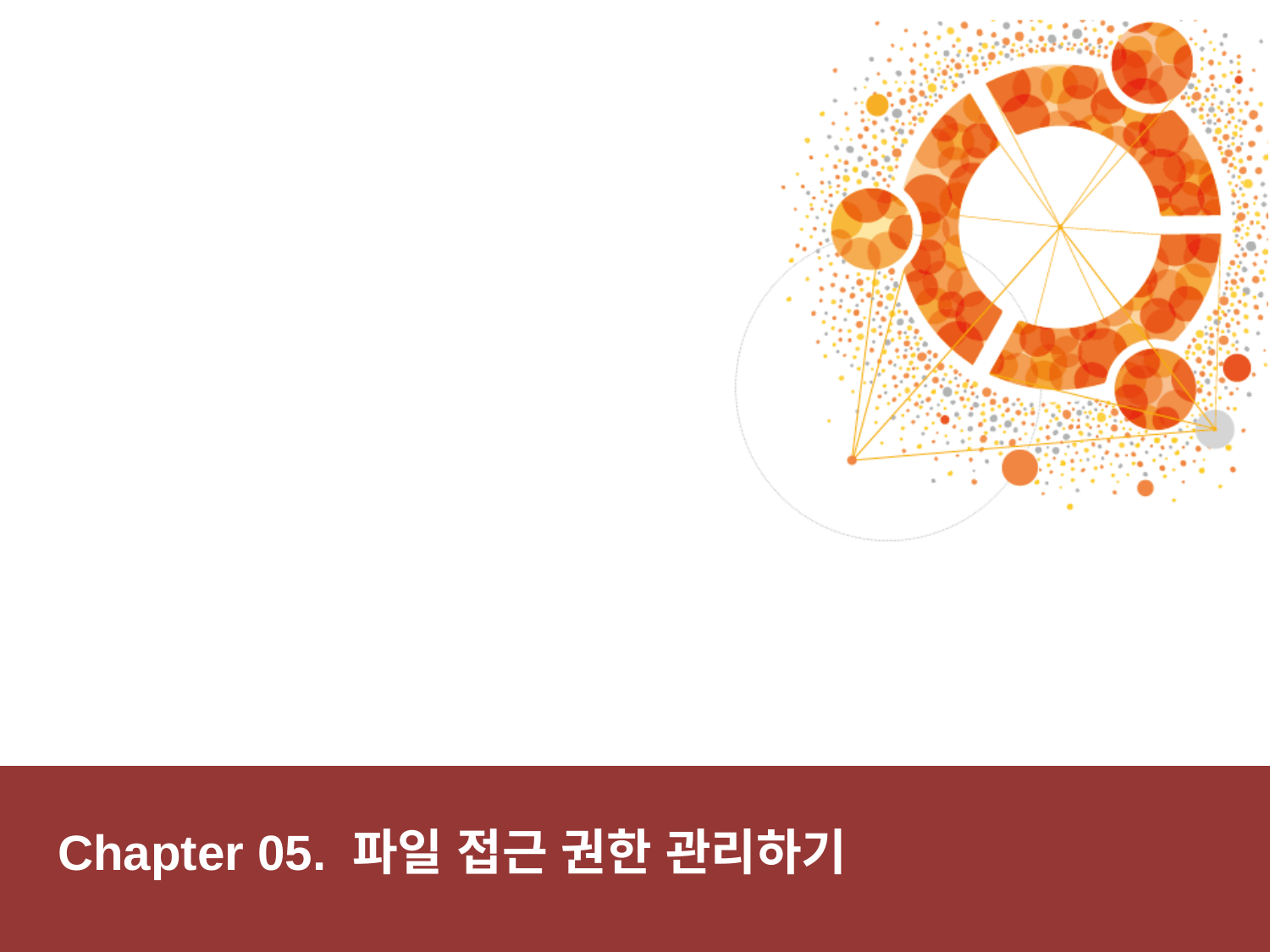

# Chapter 05. 파일 접근 권한 관리하기